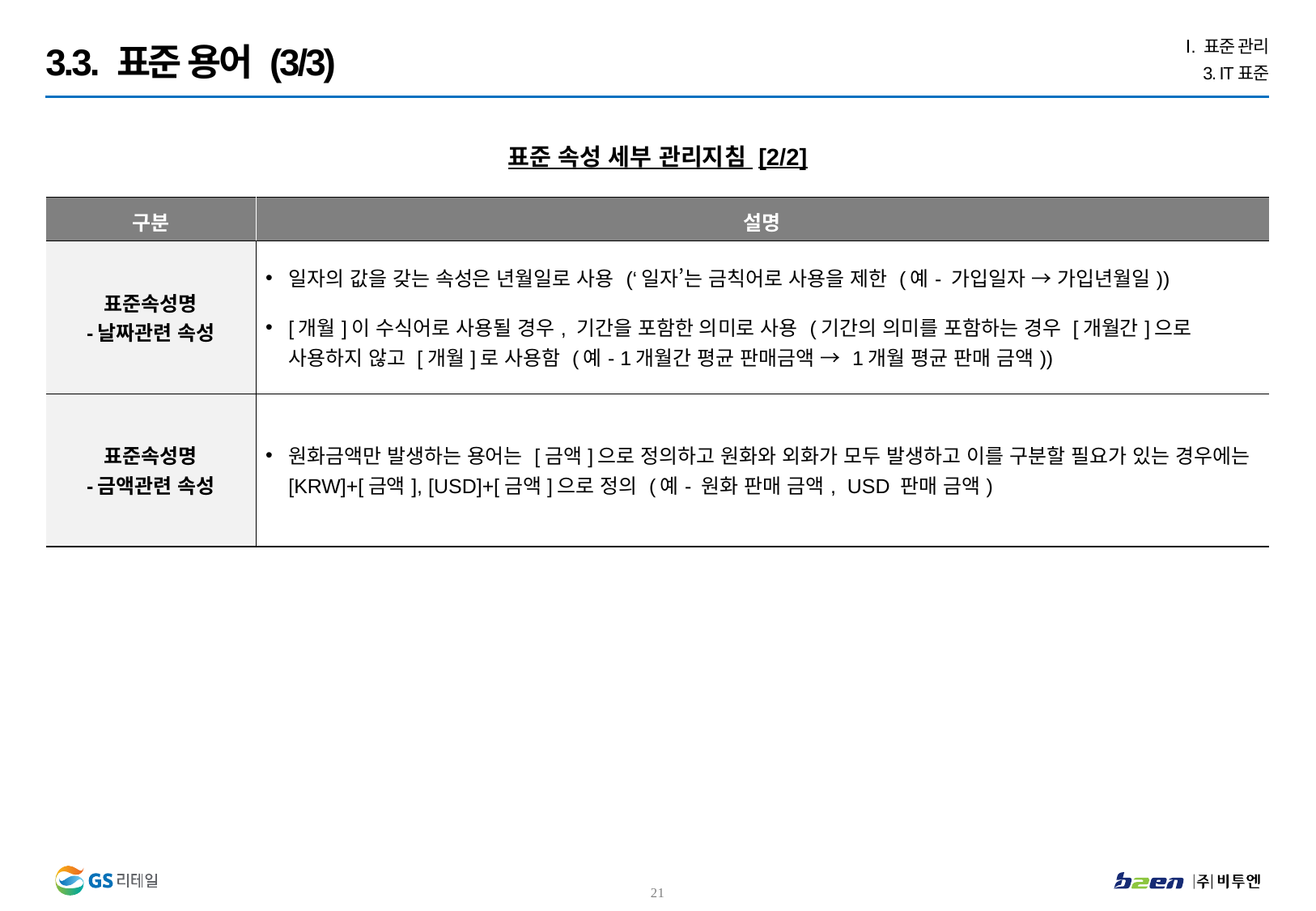

Ⅰ. 표준 관리
3. IT표준
3.3. 표준 용어 (3/3)
표준 속성 세부 관리지침 [2/2]
| 구분 | 설명 |
| --- | --- |
| 표준속성명 -날짜관련 속성 | 일자의 값을 갖는 속성은 년월일로 사용 (‘일자’는 금칙어로 사용을 제한 (예- 가입일자 → 가입년월일)) [개월]이 수식어로 사용될 경우, 기간을 포함한 의미로 사용 (기간의 의미를 포함하는 경우 [개월간]으로 사용하지 않고 [개월]로 사용함 (예- 1개월간 평균 판매금액 → 1개월 평균 판매 금액)) |
| 표준속성명 -금액관련 속성 | 원화금액만 발생하는 용어는 [금액]으로 정의하고 원화와 외화가 모두 발생하고 이를 구분할 필요가 있는 경우에는 [KRW]+[금액], [USD]+[금액]으로 정의 (예- 원화 판매 금액, USD 판매 금액) |
21